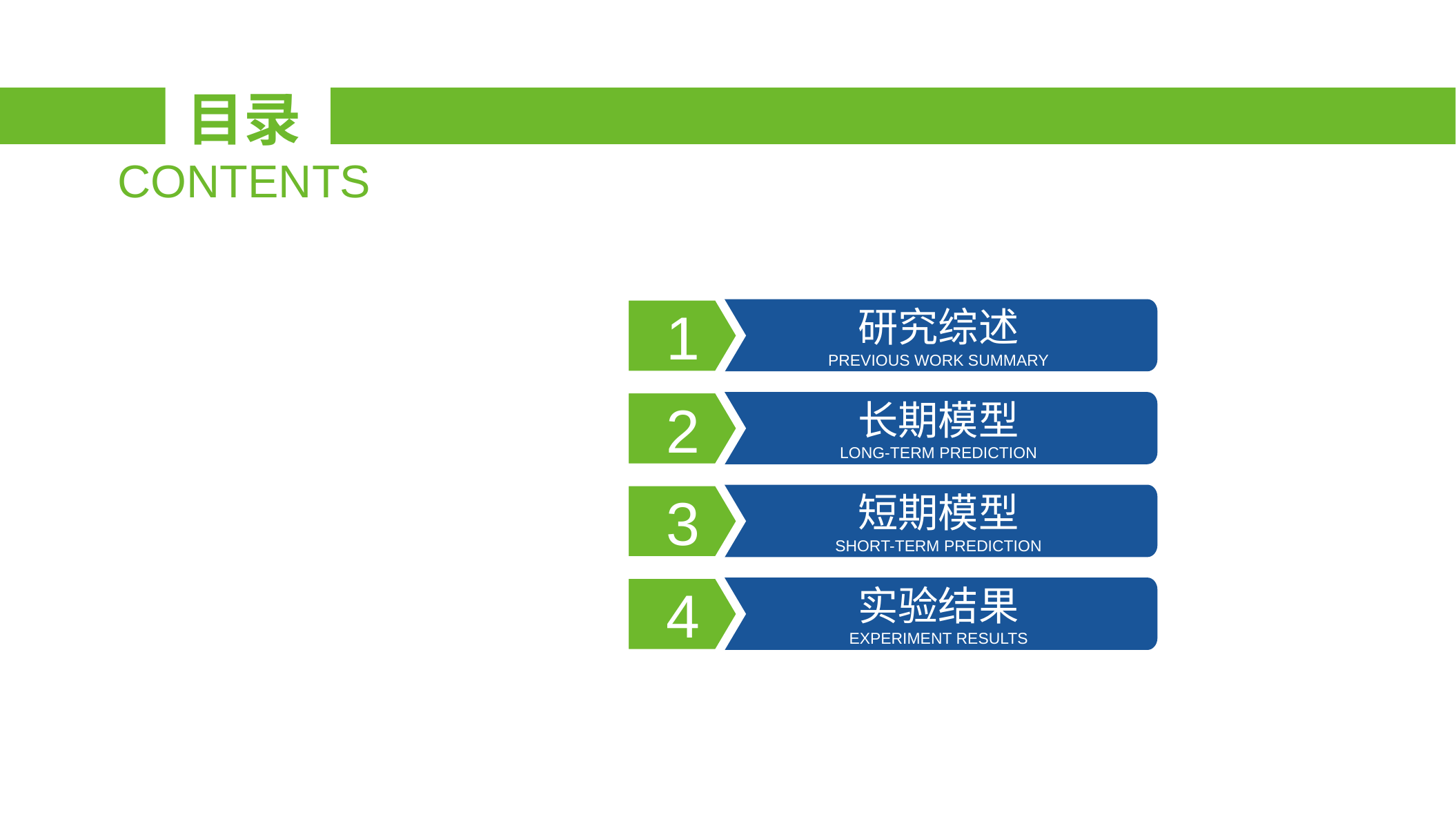

目录

CONTENTS
1
研究综述
PREVIOUS WORK SUMMARY
2
长期模型
LONG-TERM PREDICTION
3
短期模型
SHORT-TERM PREDICTION
4
实验结果
EXPERIMENT RESULTS